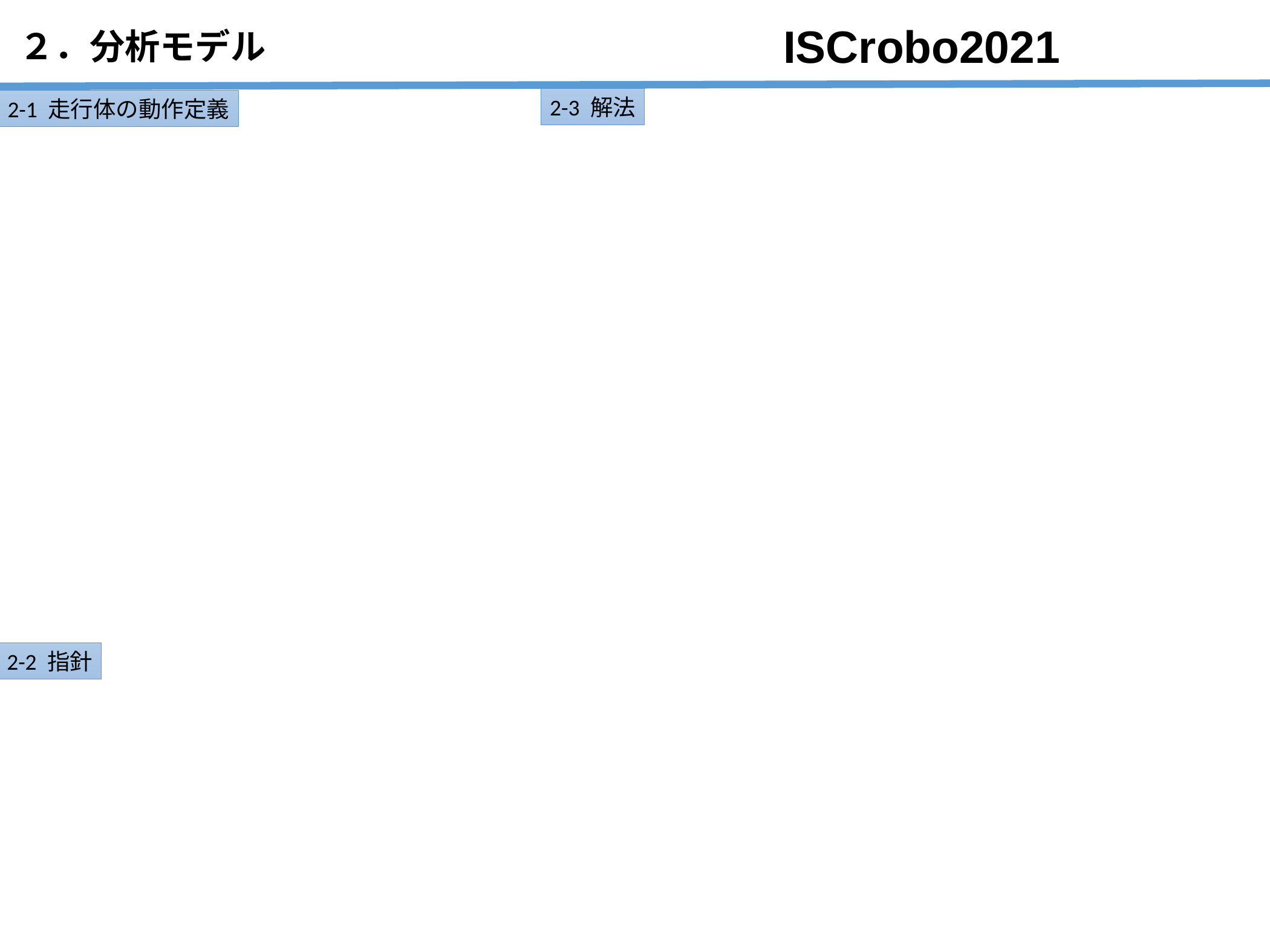

ISCrobo2021
２．分析モデル
2-3 解法
2-1 走行体の動作定義
2-2 指針